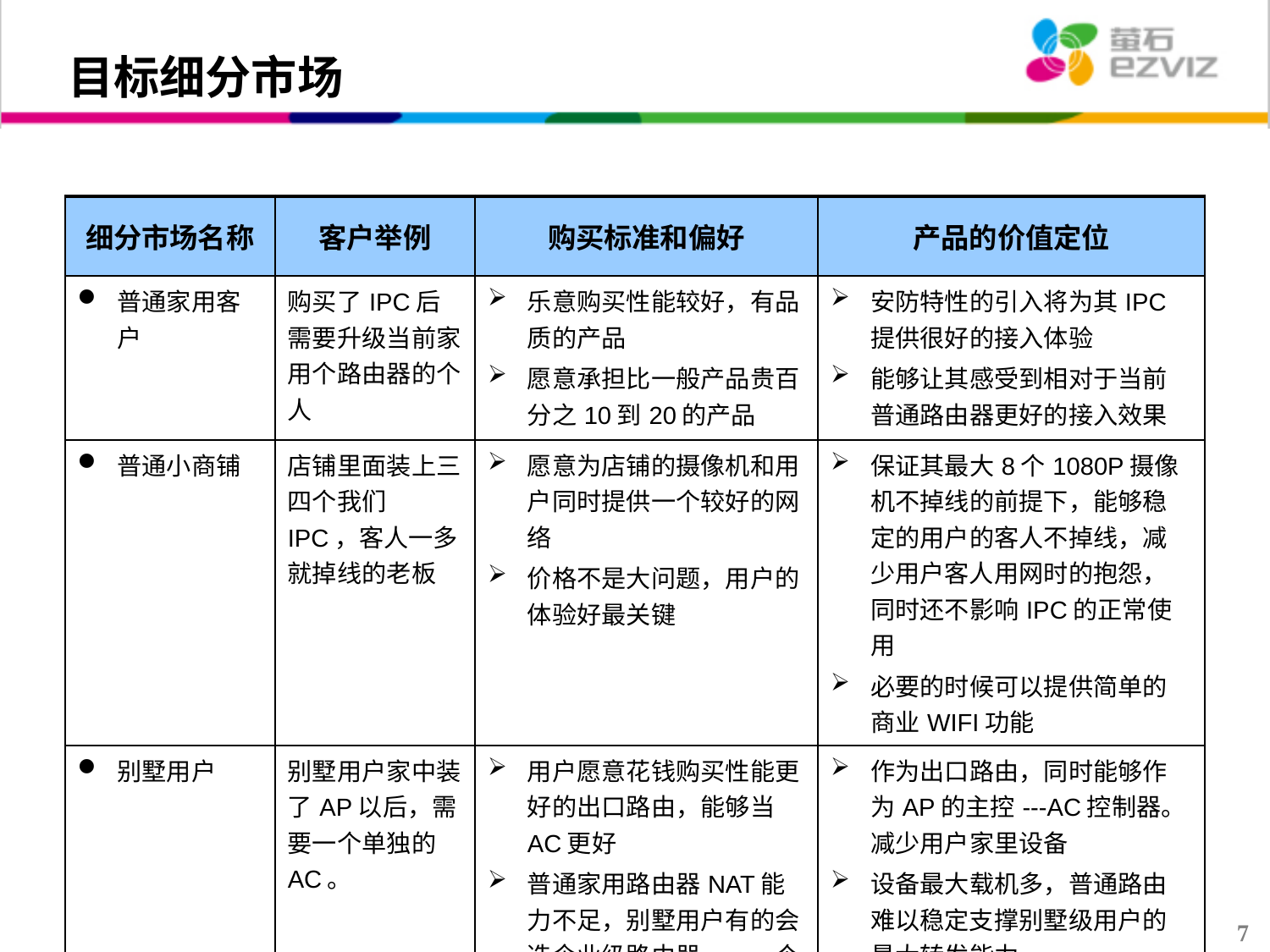

# 目标细分市场
| 细分市场名称 | 客户举例 | 购买标准和偏好 | 产品的价值定位 |
| --- | --- | --- | --- |
| 普通家用客户 | 购买了IPC后需要升级当前家用个路由器的个人 | 乐意购买性能较好，有品质的产品 愿意承担比一般产品贵百分之10到20的产品 | 安防特性的引入将为其IPC提供很好的接入体验 能够让其感受到相对于当前普通路由器更好的接入效果 |
| 普通小商铺 | 店铺里面装上三四个我们IPC，客人一多就掉线的老板 | 愿意为店铺的摄像机和用户同时提供一个较好的网络 价格不是大问题，用户的体验好最关键 | 保证其最大8个1080P摄像机不掉线的前提下，能够稳定的用户的客人不掉线，减少用户客人用网时的抱怨，同时还不影响IPC的正常使用 必要的时候可以提供简单的商业WIFI功能 |
| 别墅用户 | 别墅用户家中装了AP以后，需要一个单独的AC。 | 用户愿意花钱购买性能更好的出口路由，能够当AC更好 普通家用路由器NAT能力不足，别墅用户有的会选企业级路由器——一个设备多的别墅相当于一个小企业 | 作为出口路由，同时能够作为AP的主控---AC控制器。减少用户家里设备 设备最大载机多，普通路由难以稳定支撑别墅级用户的最大转发能力。 |
7